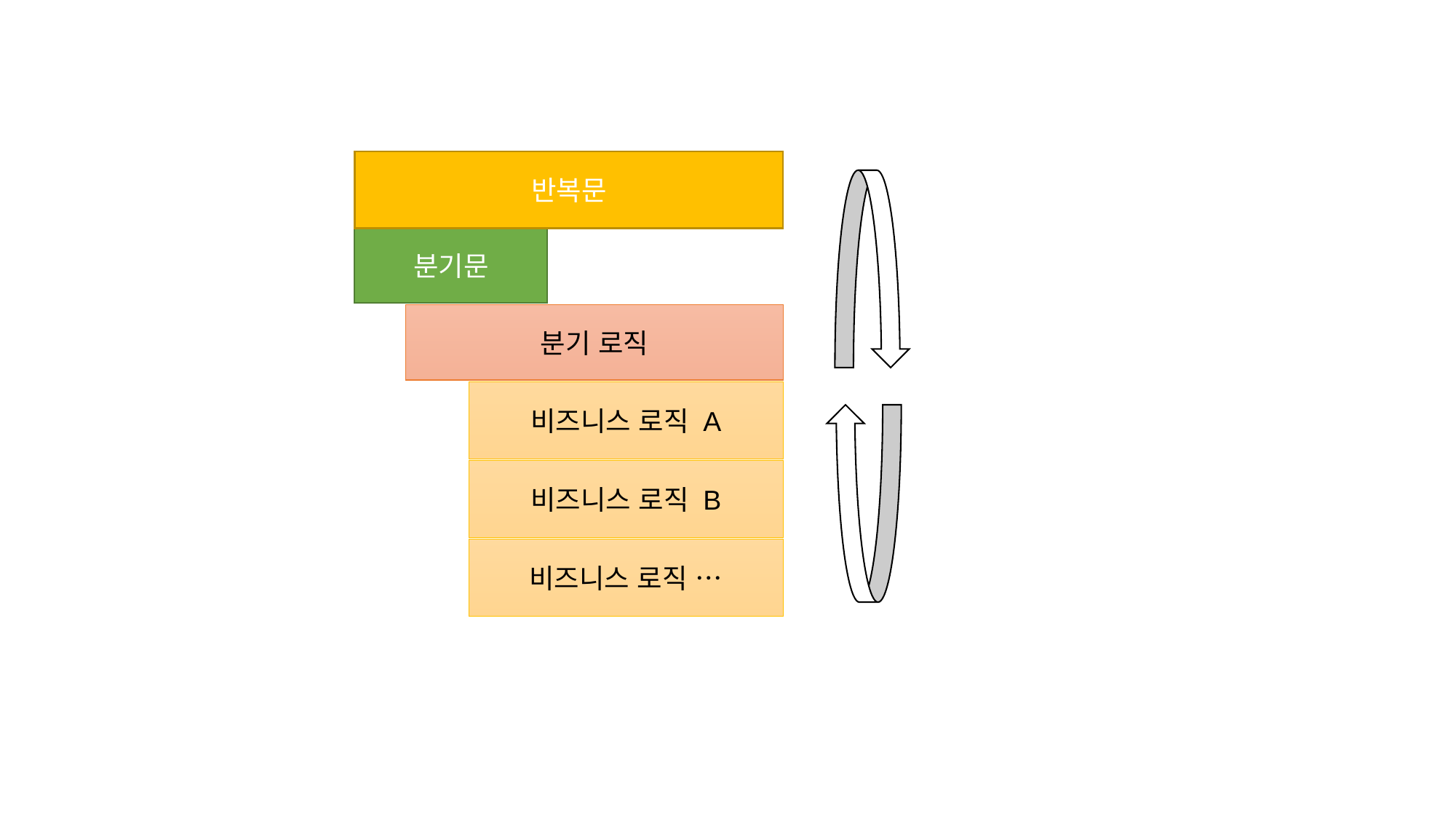

반복문

분기문
분기 로직
비즈니스 로직 A
비즈니스 로직 B
비즈니스 로직 …